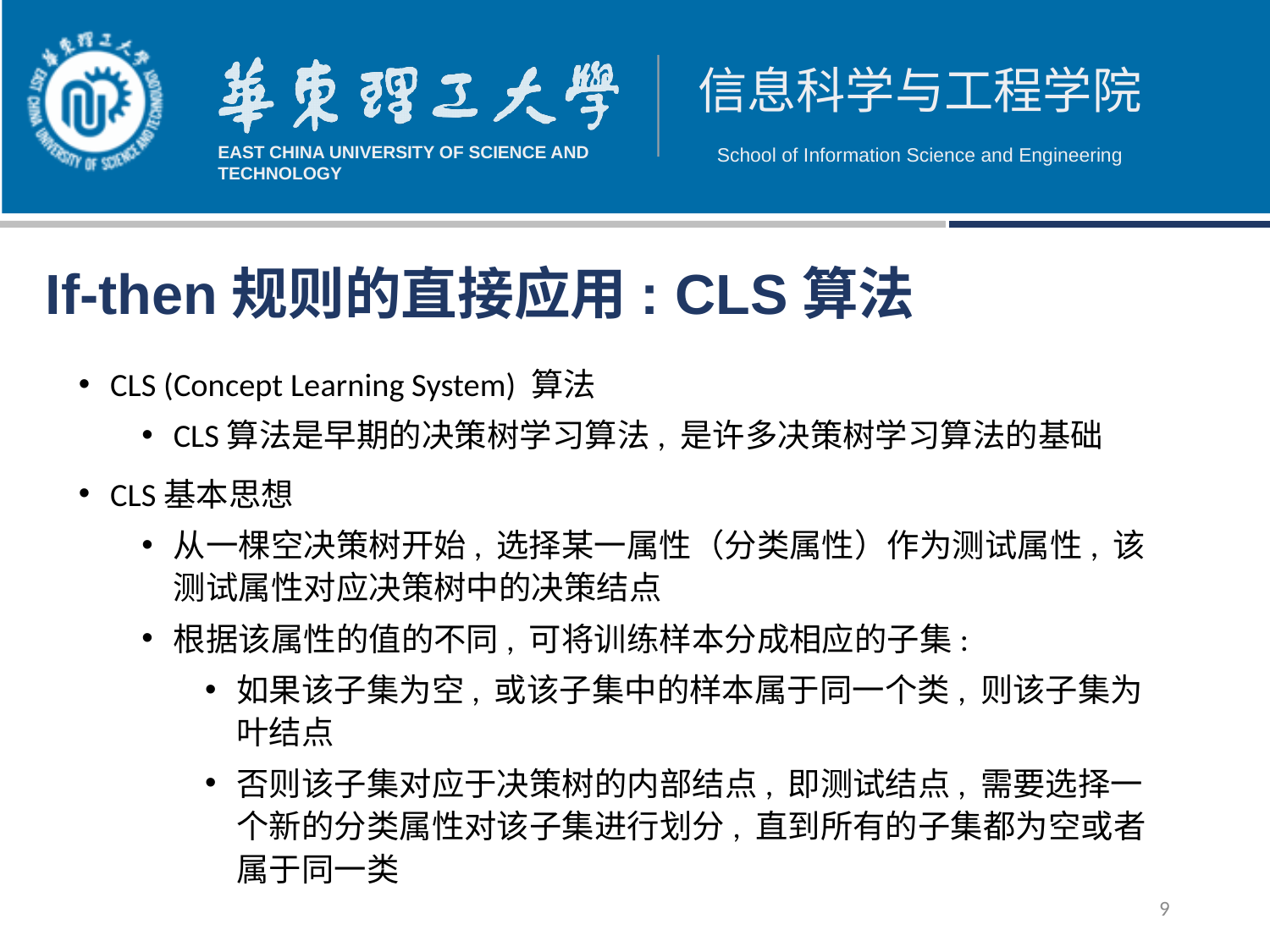

If-then规则的直接应用: CLS算法
CLS (Concept Learning System) 算法
CLS算法是早期的决策树学习算法, 是许多决策树学习算法的基础
CLS基本思想
从一棵空决策树开始, 选择某一属性（分类属性）作为测试属性, 该测试属性对应决策树中的决策结点
根据该属性的值的不同, 可将训练样本分成相应的子集:
如果该子集为空, 或该子集中的样本属于同一个类, 则该子集为叶结点
否则该子集对应于决策树的内部结点, 即测试结点, 需要选择一个新的分类属性对该子集进行划分, 直到所有的子集都为空或者属于同一类
9